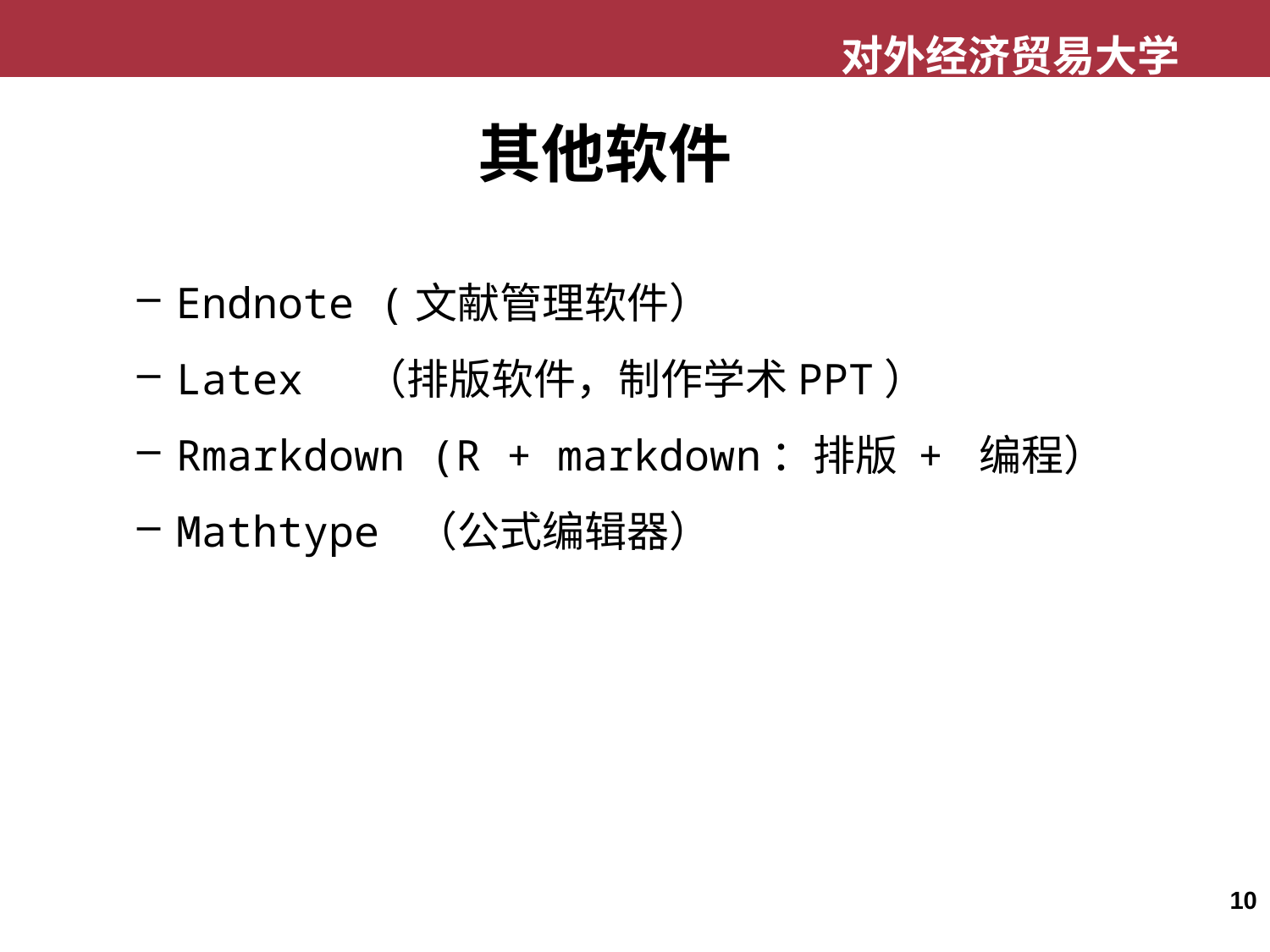

其他软件

Endnote (文献管理软件）
Latex  （排版软件，制作学术PPT）
Rmarkdown (R + markdown：排版 + 编程）
Mathtype （公式编辑器）

10